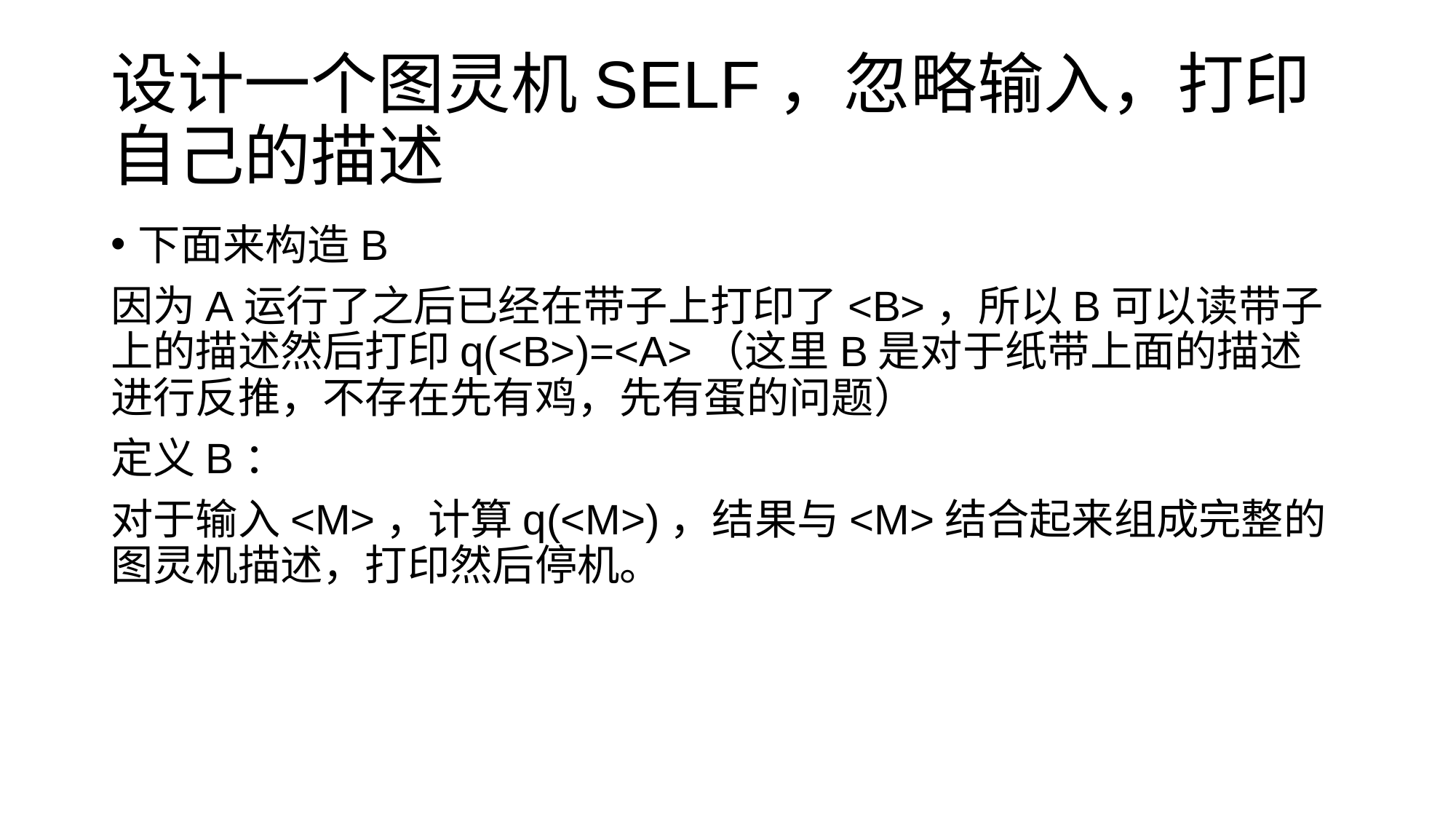

# 设计一个图灵机SELF，忽略输入，打印自己的描述
下面来构造B
因为A运行了之后已经在带子上打印了<B>，所以B可以读带子上的描述然后打印q(<B>)=<A>（这里B是对于纸带上面的描述进行反推，不存在先有鸡，先有蛋的问题）
定义B：
对于输入<M>，计算q(<M>)，结果与<M>结合起来组成完整的图灵机描述，打印然后停机。